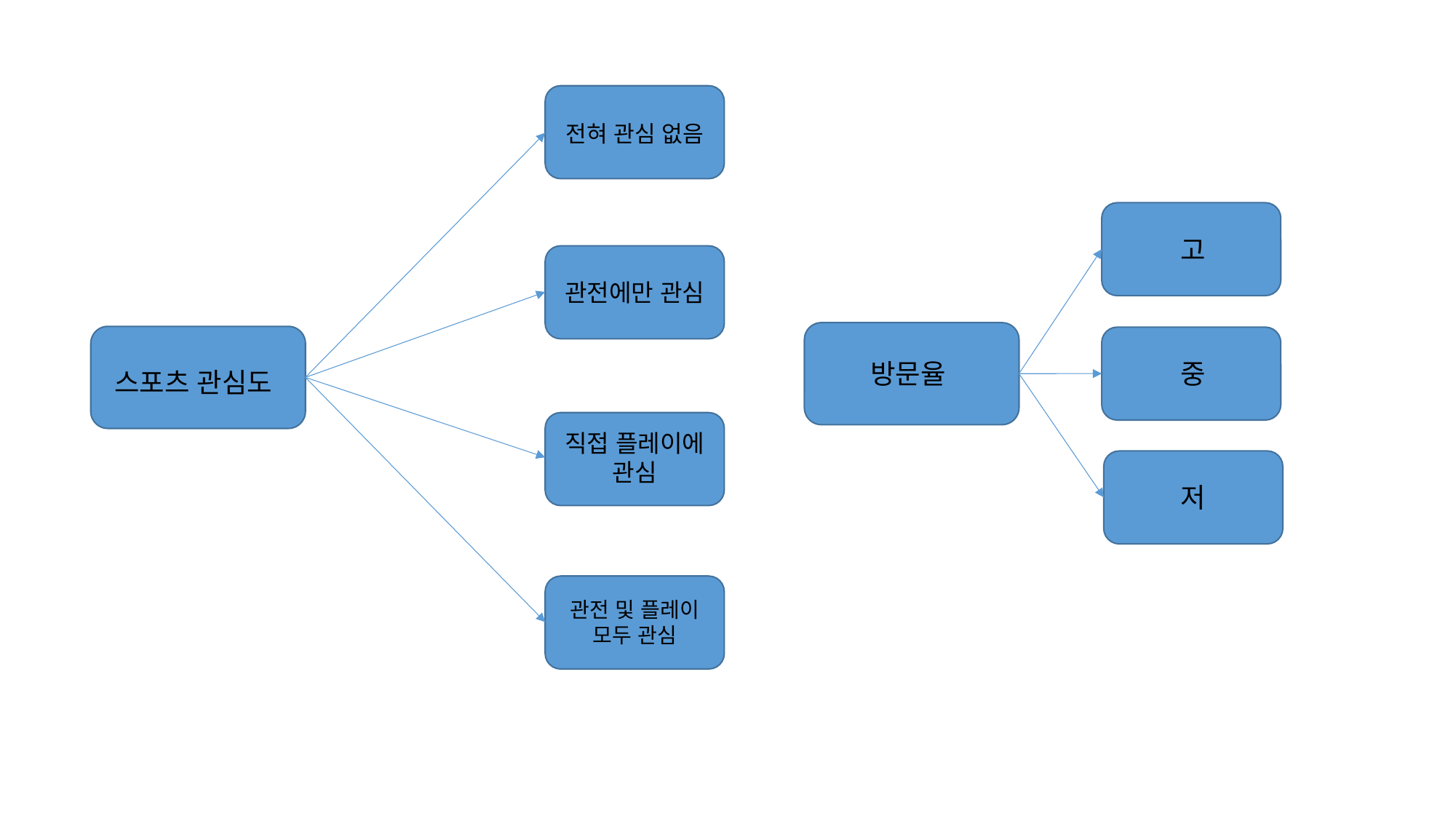

전혀 관심 없음

고

관전에만 관심

 스포츠 관심도
방문율
중

직접 플레이에 관심

저

관전 및 플레이 모두 관심